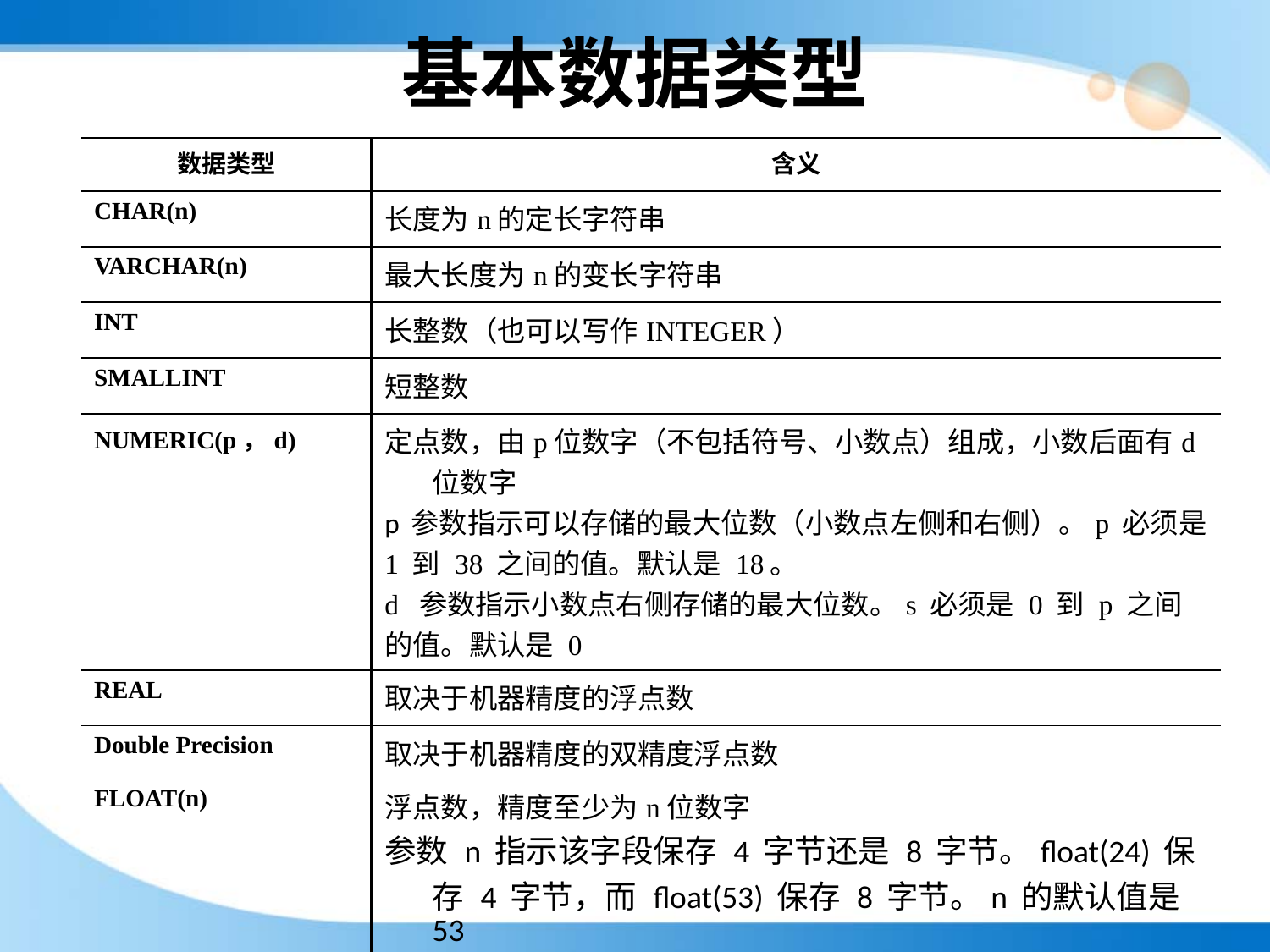

# 基本数据类型
| 数据类型 | 含义 |
| --- | --- |
| CHAR(n) | 长度为n的定长字符串 |
| VARCHAR(n) | 最大长度为n的变长字符串 |
| INT | 长整数（也可以写作INTEGER） |
| SMALLINT | 短整数 |
| NUMERIC(p，d) | 定点数，由p位数字（不包括符号、小数点）组成，小数后面有d位数字 p 参数指示可以存储的最大位数（小数点左侧和右侧）。p 必须是 1 到 38 之间的值。默认是 18。 d 参数指示小数点右侧存储的最大位数。s 必须是 0 到 p 之间的值。默认是 0 |
| REAL | 取决于机器精度的浮点数 |
| Double Precision | 取决于机器精度的双精度浮点数 |
| FLOAT(n) | 浮点数，精度至少为n位数字 参数 n 指示该字段保存 4 字节还是 8 字节。float(24) 保存 4 字节，而 float(53) 保存 8 字节。n 的默认值是 53 |
| DATE | 日期，包含年、月、日，格式为YYYY-MM-DD |
| TIME | 时间，包含一日的时、分、秒，格式为HH:MM:SS |